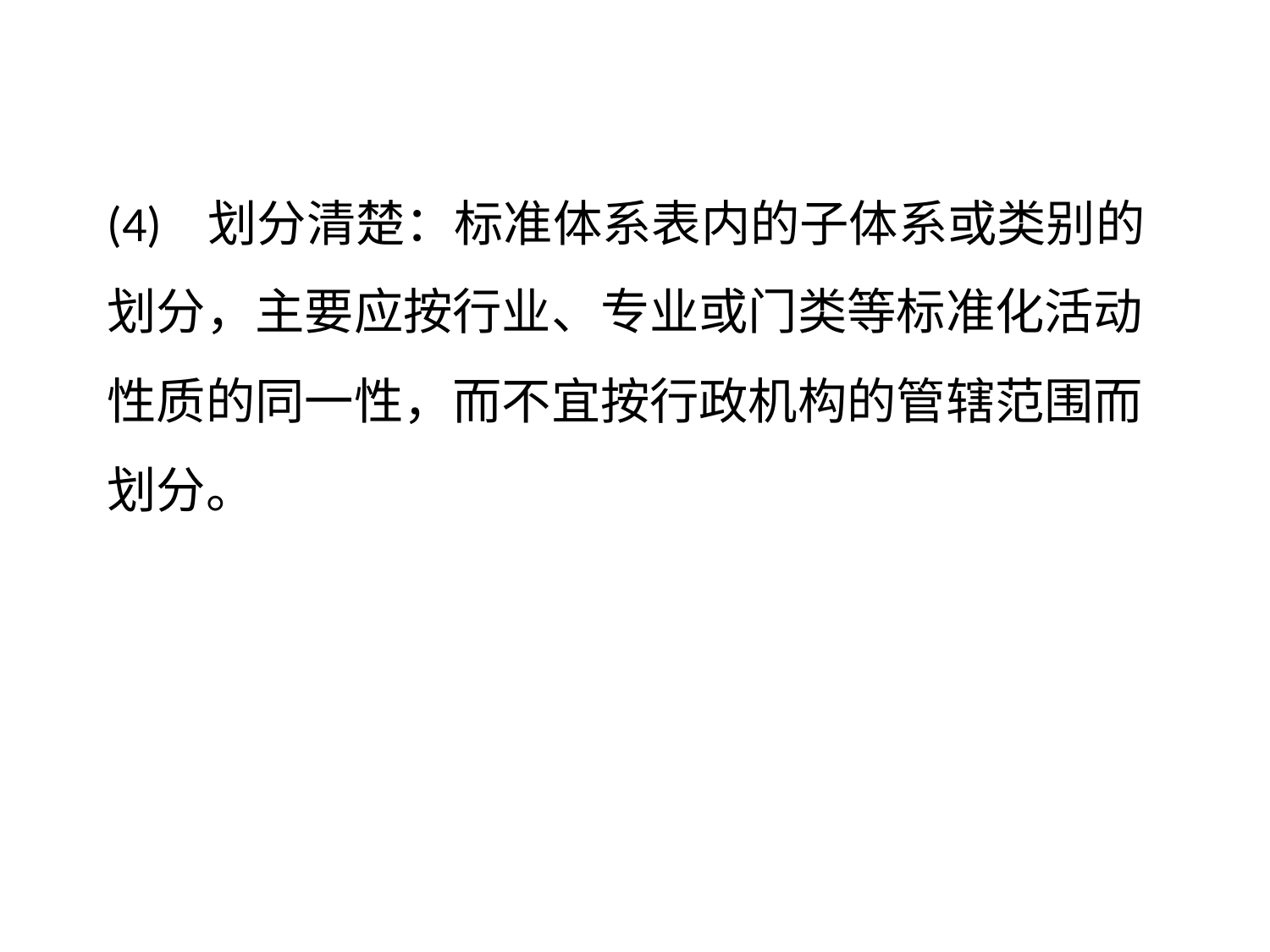

(4)   划分清楚：标准体系表内的子体系或类别的划分，主要应按行业、专业或门类等标准化活动性质的同一性，而不宜按行政机构的管辖范围而划分。